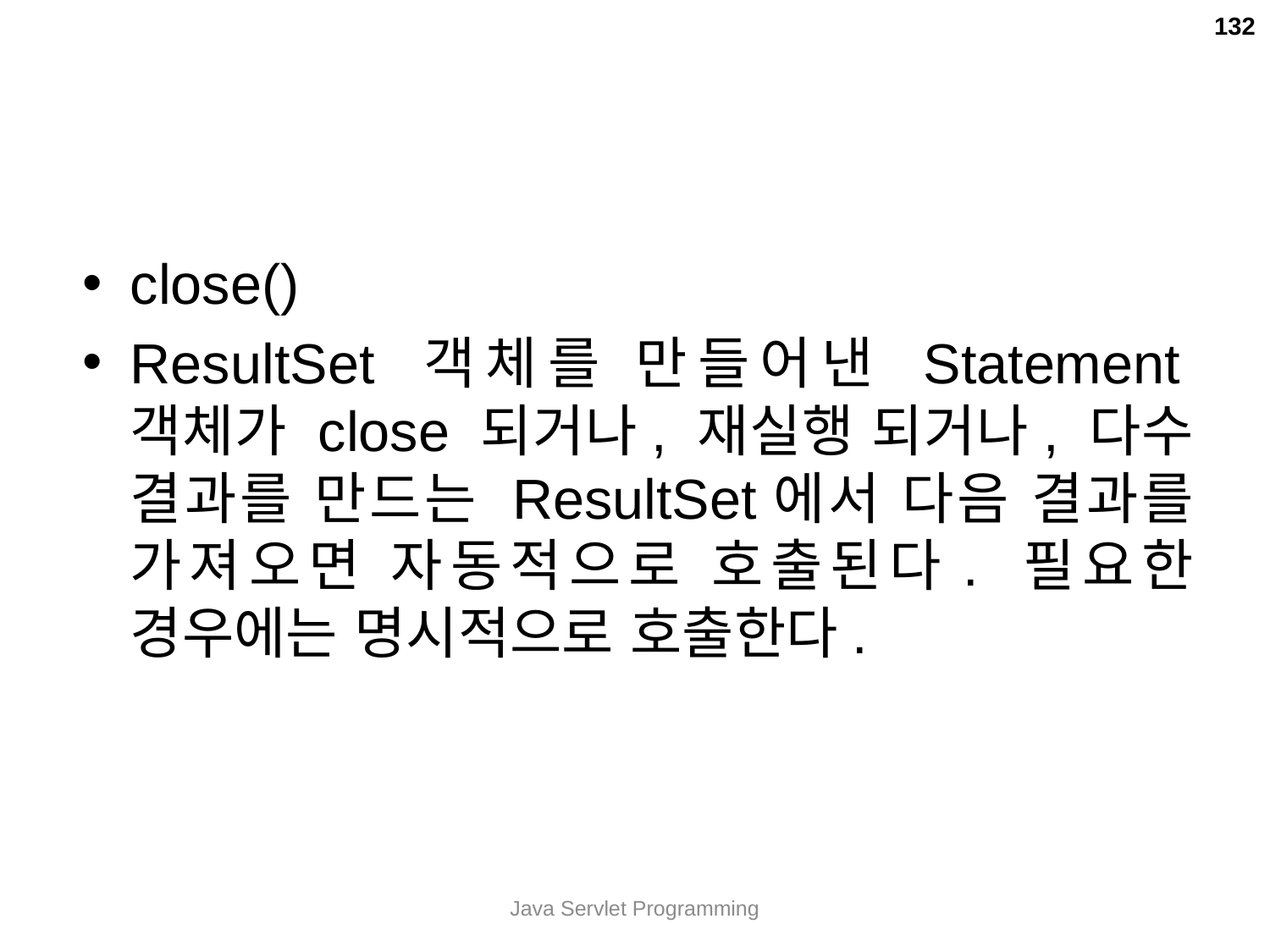

132
close()
ResultSet 객체를 만들어낸 Statement객체가 close 되거나, 재실행 되거나, 다수 결과를 만드는 ResultSet에서 다음 결과를 가져오면 자동적으로 호출된다. 필요한 경우에는 명시적으로 호출한다.

Java Servlet Programming